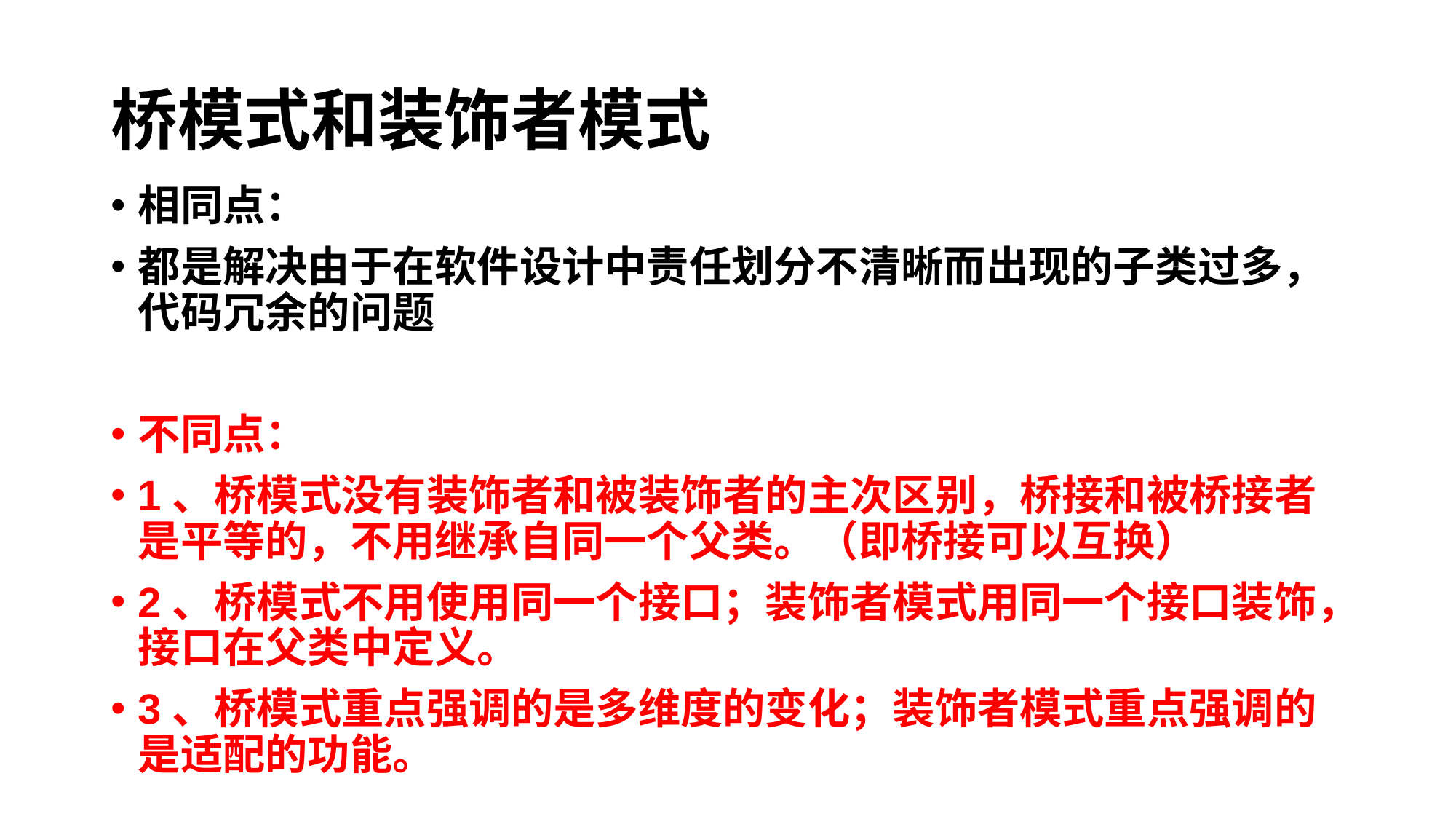

# 桥模式和装饰者模式
相同点：
都是解决由于在软件设计中责任划分不清晰而出现的子类过多，代码冗余的问题

不同点：
1、桥模式没有装饰者和被装饰者的主次区别，桥接和被桥接者是平等的，不用继承自同一个父类。（即桥接可以互换）
2、桥模式不用使用同一个接口；装饰者模式用同一个接口装饰，接口在父类中定义。
3、桥模式重点强调的是多维度的变化；装饰者模式重点强调的是适配的功能。